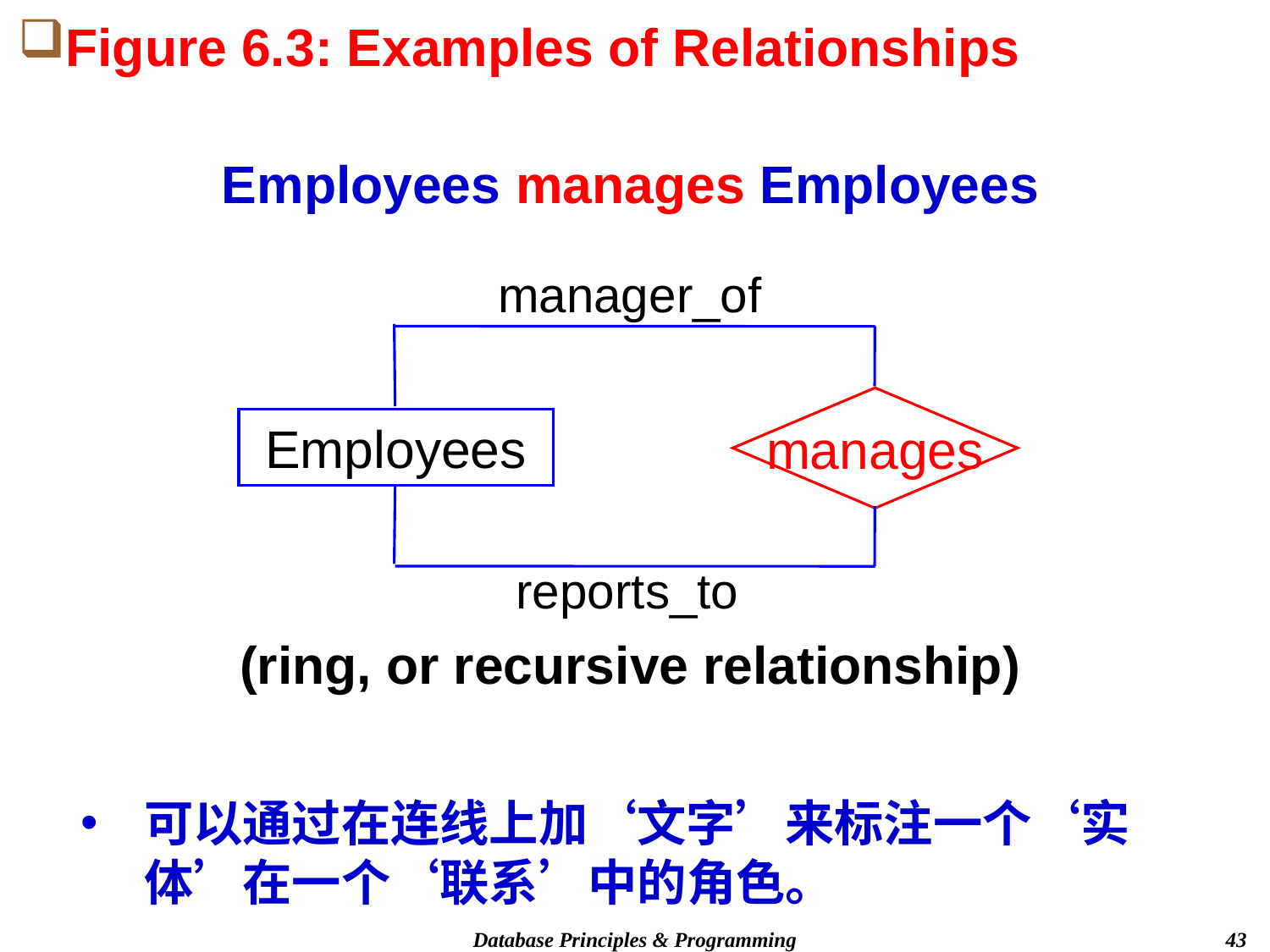

# Figure 6.3: Examples of Relationships

Employees manages Employees

(ring, or recursive relationship)
manager_of

manages
Employees

reports_to

可以通过在连线上加‘文字’来标注一个‘实体’在一个‘联系’中的角色。

Database Principles & Programming
43